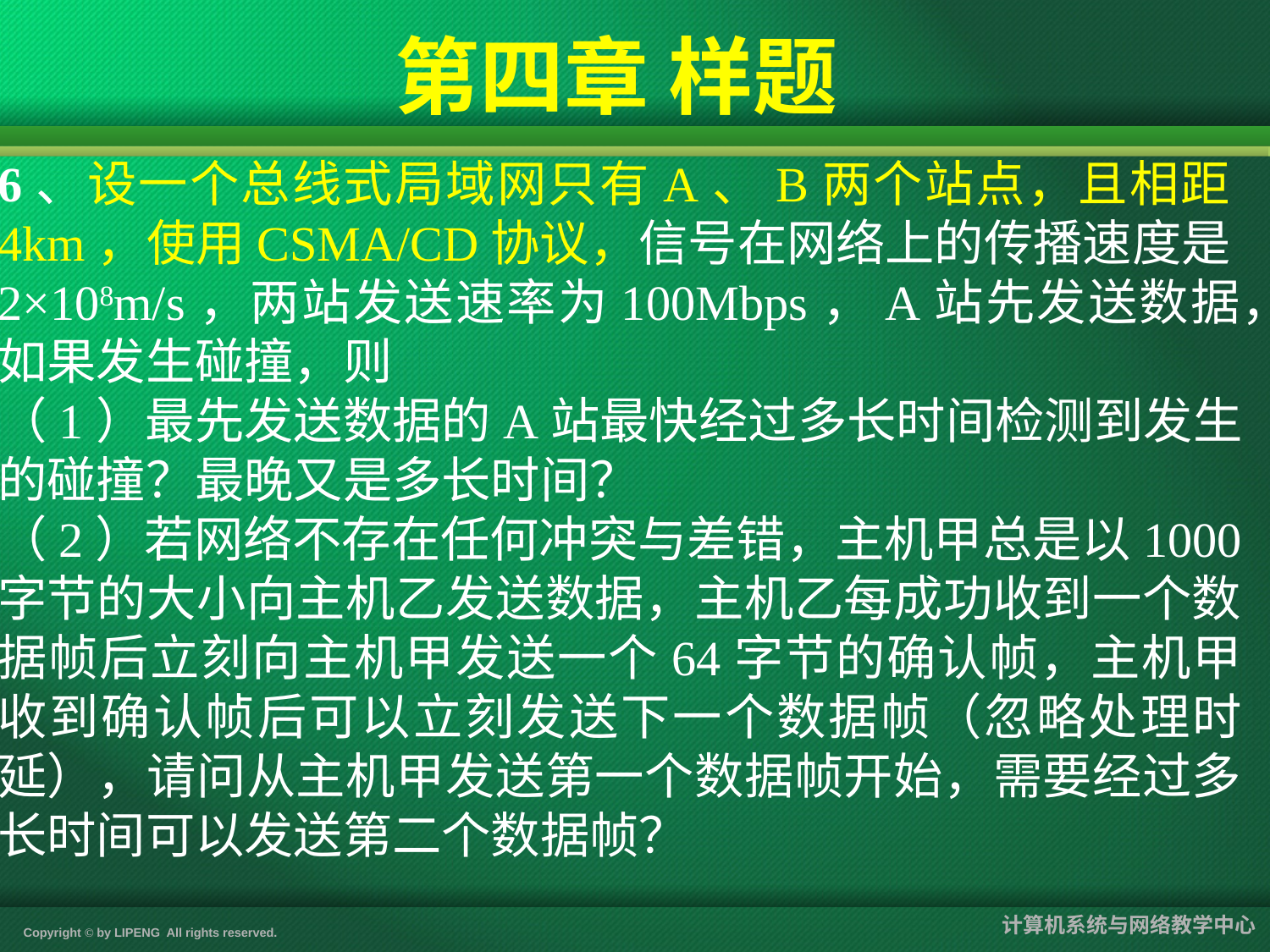

#

第四章 样题
6、设一个总线式局域网只有A、B两个站点，且相距4km，使用CSMA/CD协议，信号在网络上的传播速度是2×108m/s，两站发送速率为100Mbps，A站先发送数据，如果发生碰撞，则
（1）最先发送数据的A站最快经过多长时间检测到发生的碰撞？最晚又是多长时间？
（2）若网络不存在任何冲突与差错，主机甲总是以1000字节的大小向主机乙发送数据，主机乙每成功收到一个数据帧后立刻向主机甲发送一个64字节的确认帧，主机甲收到确认帧后可以立刻发送下一个数据帧（忽略处理时延），请问从主机甲发送第一个数据帧开始，需要经过多长时间可以发送第二个数据帧？